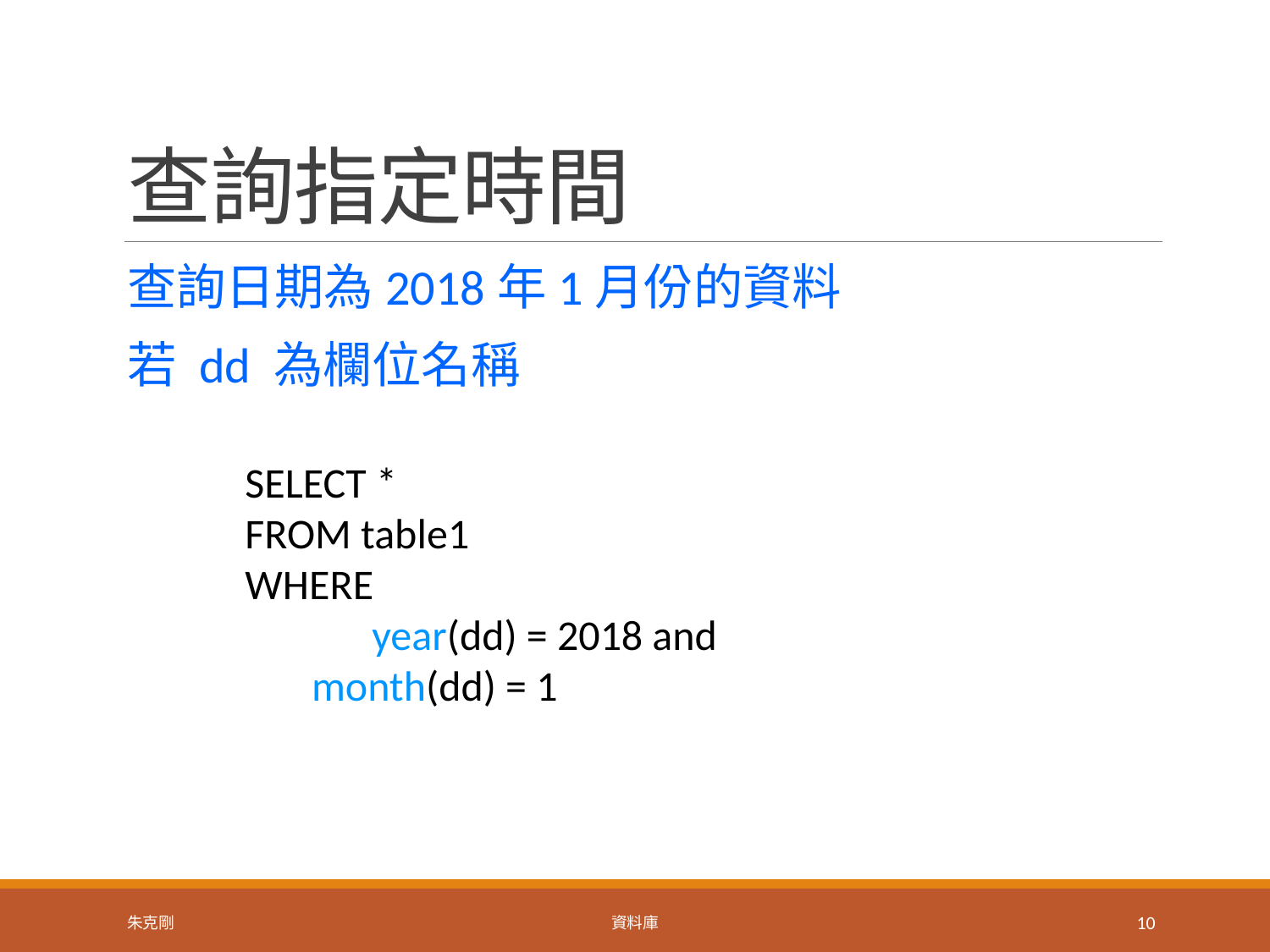

# 查詢指定時間
查詢日期為2018年1月份的資料
若 dd 為欄位名稱

SELECT *
FROM table1
WHERE
	year(dd) = 2018 and
       month(dd) = 1
朱克剛
資料庫
10